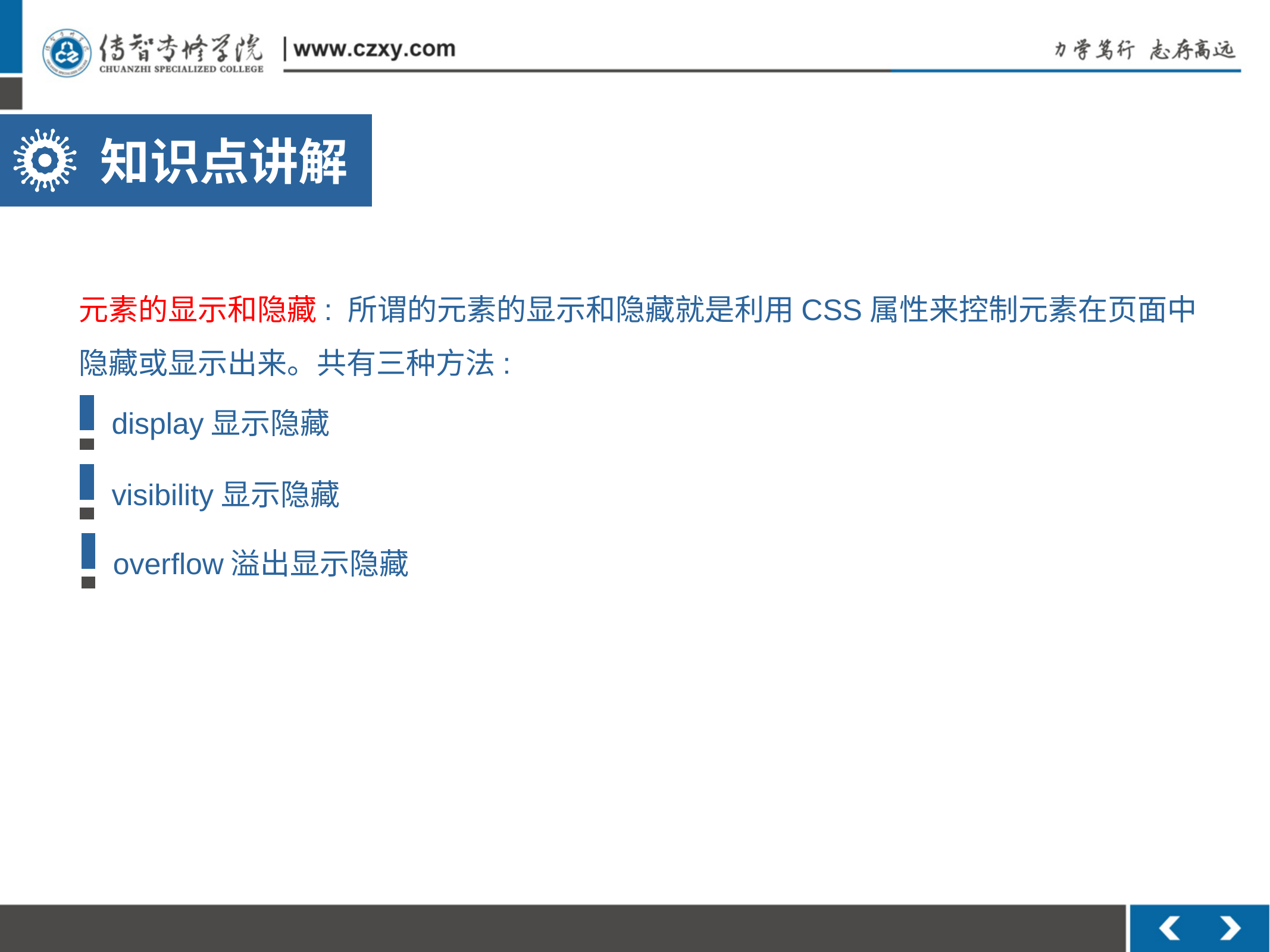

知识点讲解
元素的显示和隐藏: 所谓的元素的显示和隐藏就是利用CSS属性来控制元素在页面中隐藏或显示出来。共有三种方法:

display显示隐藏

visibility显示隐藏

overflow溢出显示隐藏